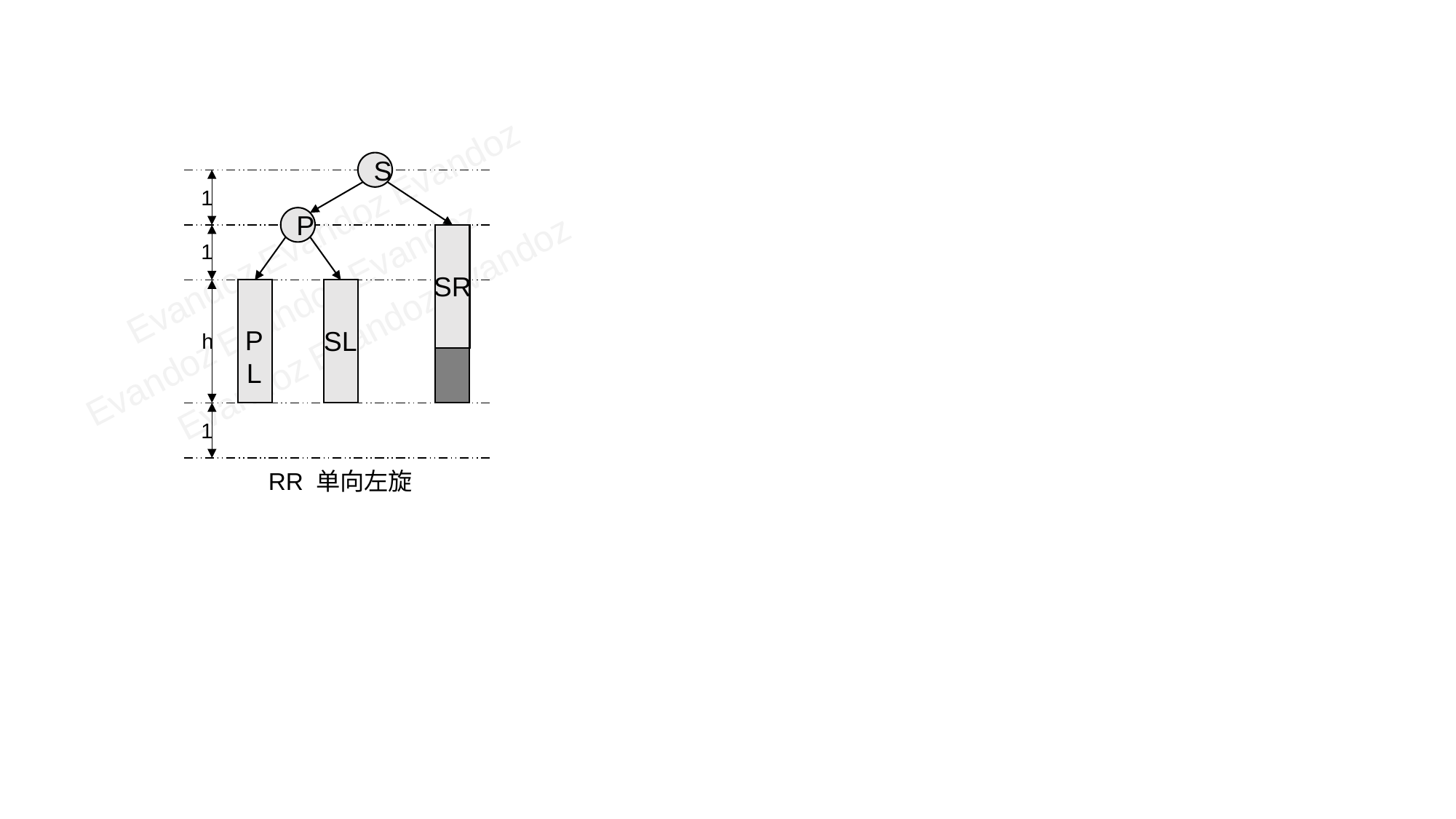

S
1
P
Evandoz
Evandoz
Evandoz
Evandoz
Evandoz
Evandoz
Evandoz
Evandoz
Evandoz

1
SR

PL
SL
h

1
RR 单向左旋